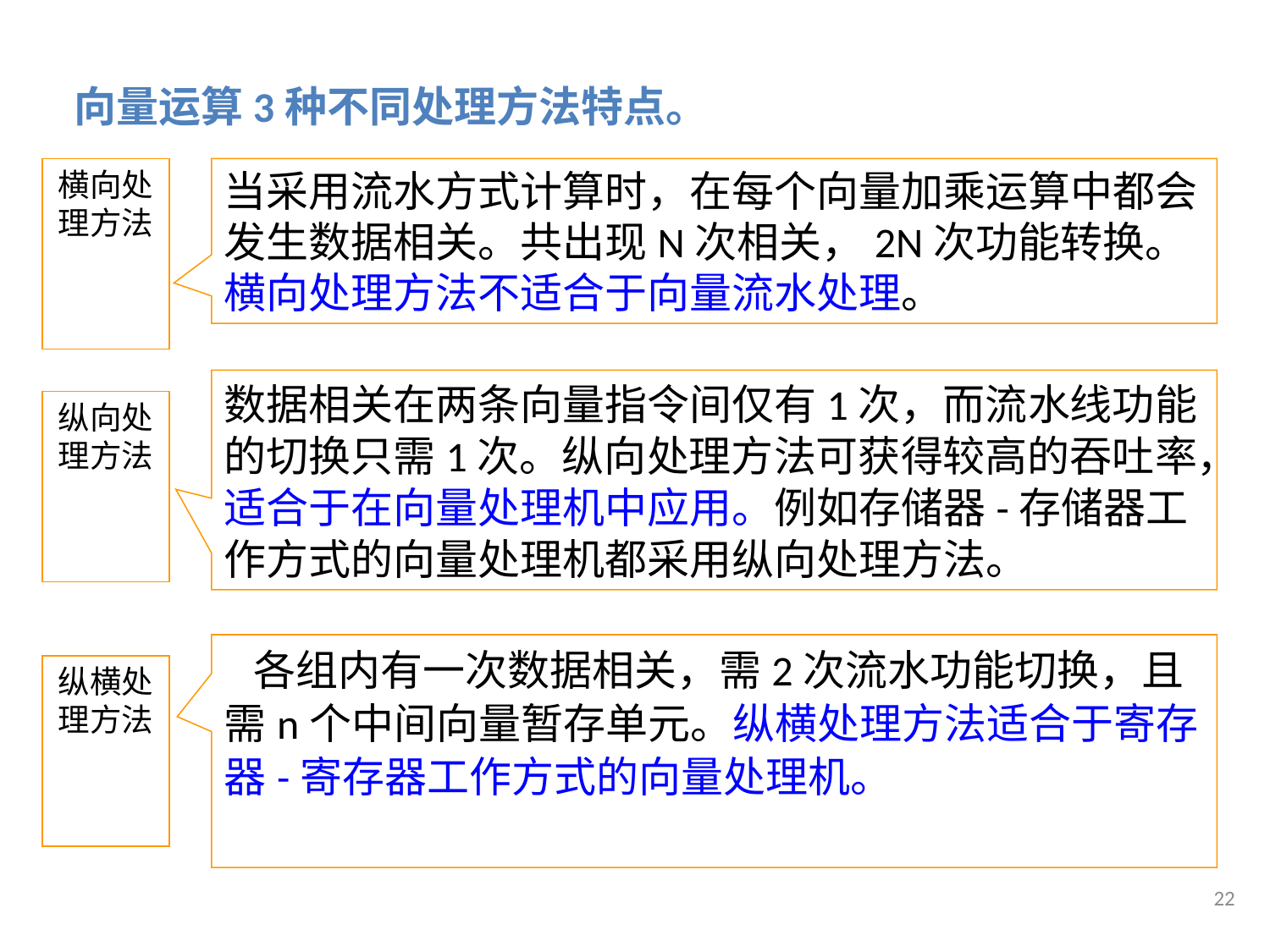

向量运算3种不同处理方法特点。
横向处理方法
当采用流水方式计算时，在每个向量加乘运算中都会发生数据相关。共出现N次相关，2N次功能转换。横向处理方法不适合于向量流水处理。
数据相关在两条向量指令间仅有1次，而流水线功能的切换只需1次。纵向处理方法可获得较高的吞吐率，适合于在向量处理机中应用。例如存储器-存储器工作方式的向量处理机都采用纵向处理方法。
纵向处理方法
  各组内有一次数据相关，需2次流水功能切换，且需n个中间向量暂存单元。纵横处理方法适合于寄存器-寄存器工作方式的向量处理机。
纵横处理方法
22